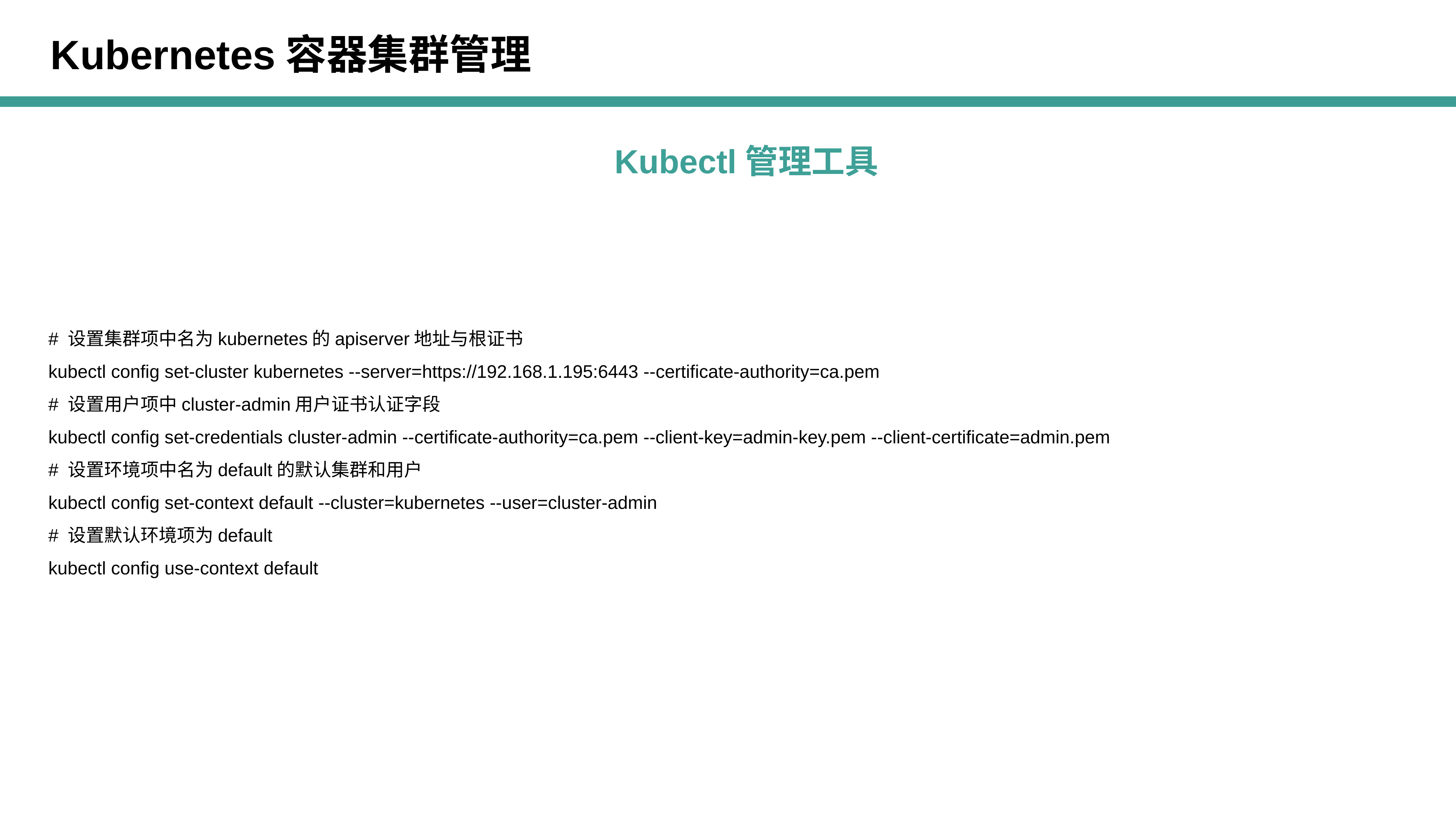

Kubernetes容器集群管理

Kubectl管理工具
# 设置集群项中名为kubernetes的apiserver地址与根证书
kubectl config set-cluster kubernetes --server=https://192.168.1.195:6443 --certificate-authority=ca.pem
# 设置用户项中cluster-admin用户证书认证字段
kubectl config set-credentials cluster-admin --certificate-authority=ca.pem --client-key=admin-key.pem --client-certificate=admin.pem
# 设置环境项中名为default的默认集群和用户
kubectl config set-context default --cluster=kubernetes --user=cluster-admin
# 设置默认环境项为default
kubectl config use-context default